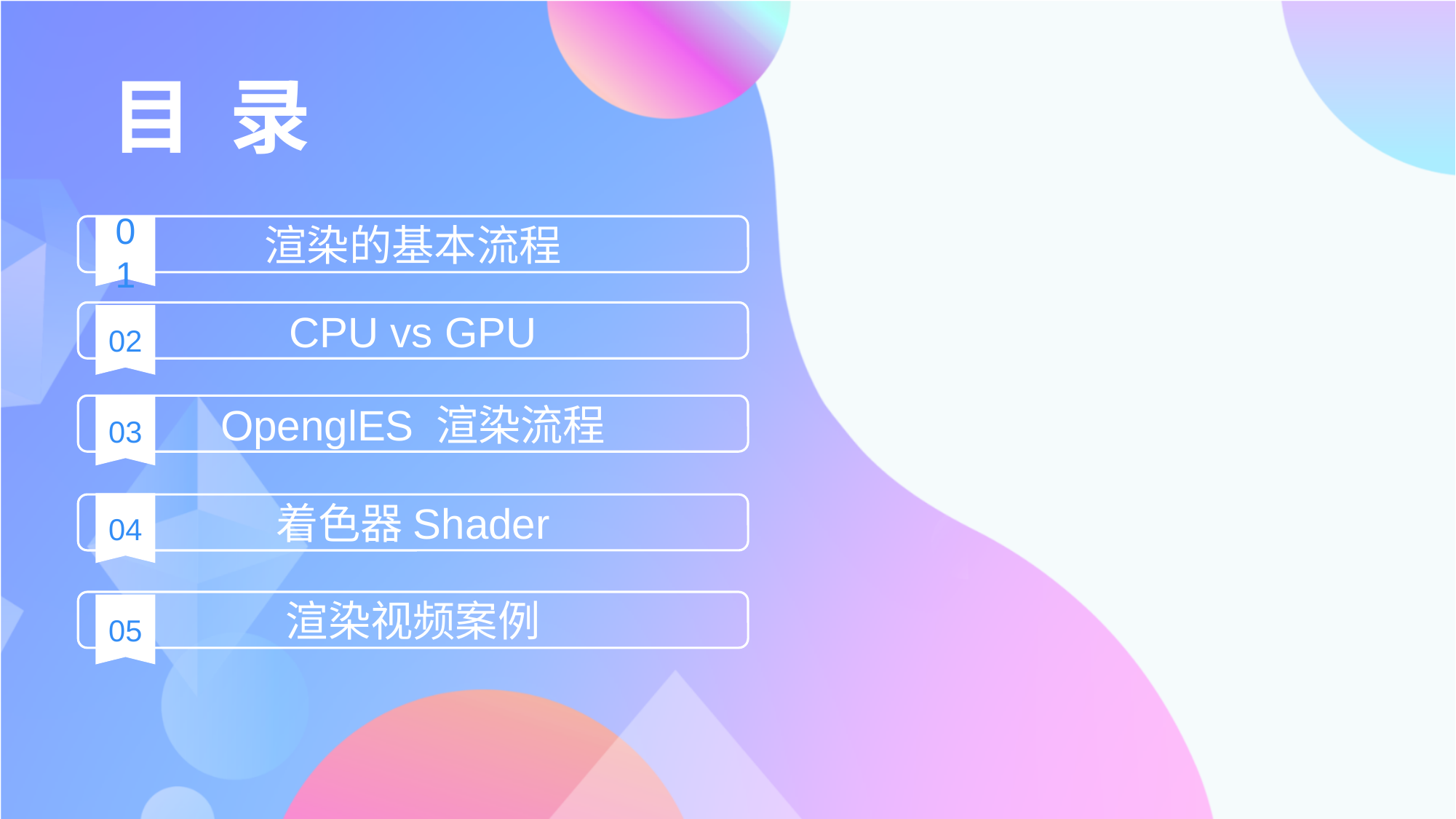

目  录
渲染的基本流程
01
CPU vs GPU
02
OpenglES 渲染流程
03
04
着色器Shader
渲染视频案例
05